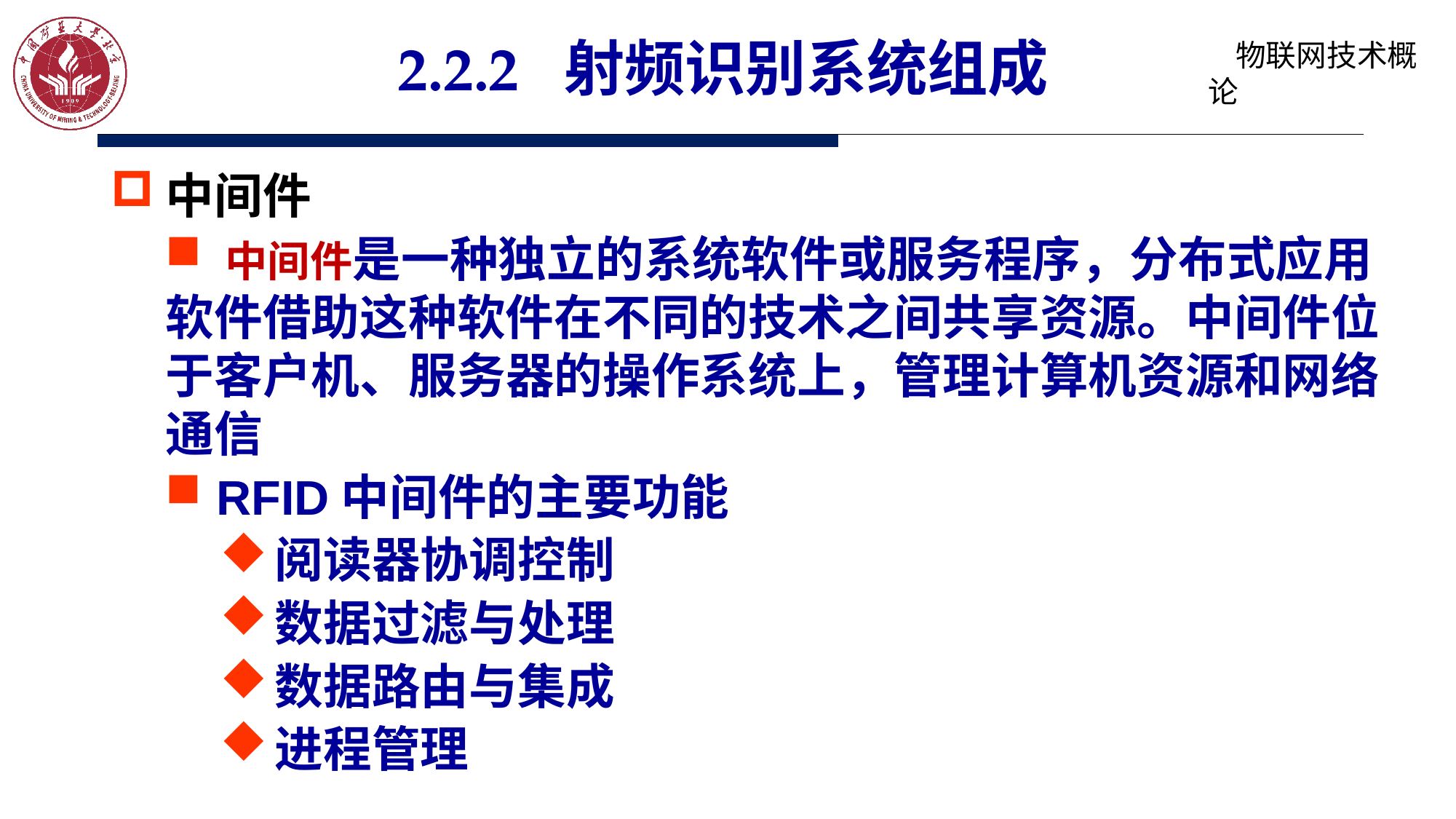

# 2.2.2  射频识别系统组成
中间件
 中间件是一种独立的系统软件或服务程序，分布式应用软件借助这种软件在不同的技术之间共享资源。中间件位于客户机、服务器的操作系统上，管理计算机资源和网络通信
 RFID中间件的主要功能
阅读器协调控制
数据过滤与处理
数据路由与集成
进程管理